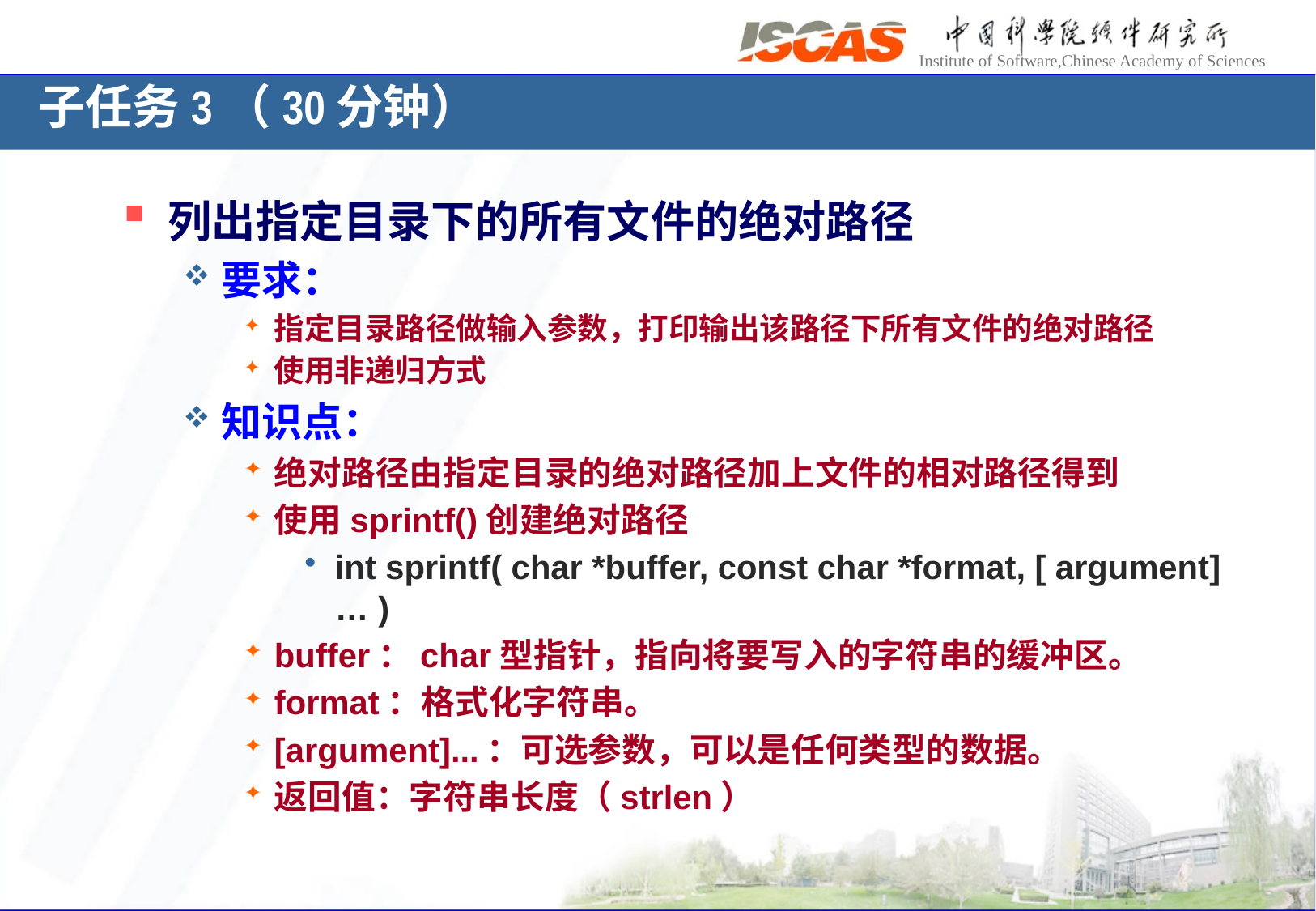

子任务3（30分钟）
列出指定目录下的所有文件的绝对路径
要求：
指定目录路径做输入参数，打印输出该路径下所有文件的绝对路径
使用非递归方式
知识点：
绝对路径由指定目录的绝对路径加上文件的相对路径得到
使用sprintf()创建绝对路径
int sprintf( char *buffer, const char *format, [ argument] … )
buffer：char型指针，指向将要写入的字符串的缓冲区。
format：格式化字符串。
[argument]...：可选参数，可以是任何类型的数据。
返回值：字符串长度（strlen）